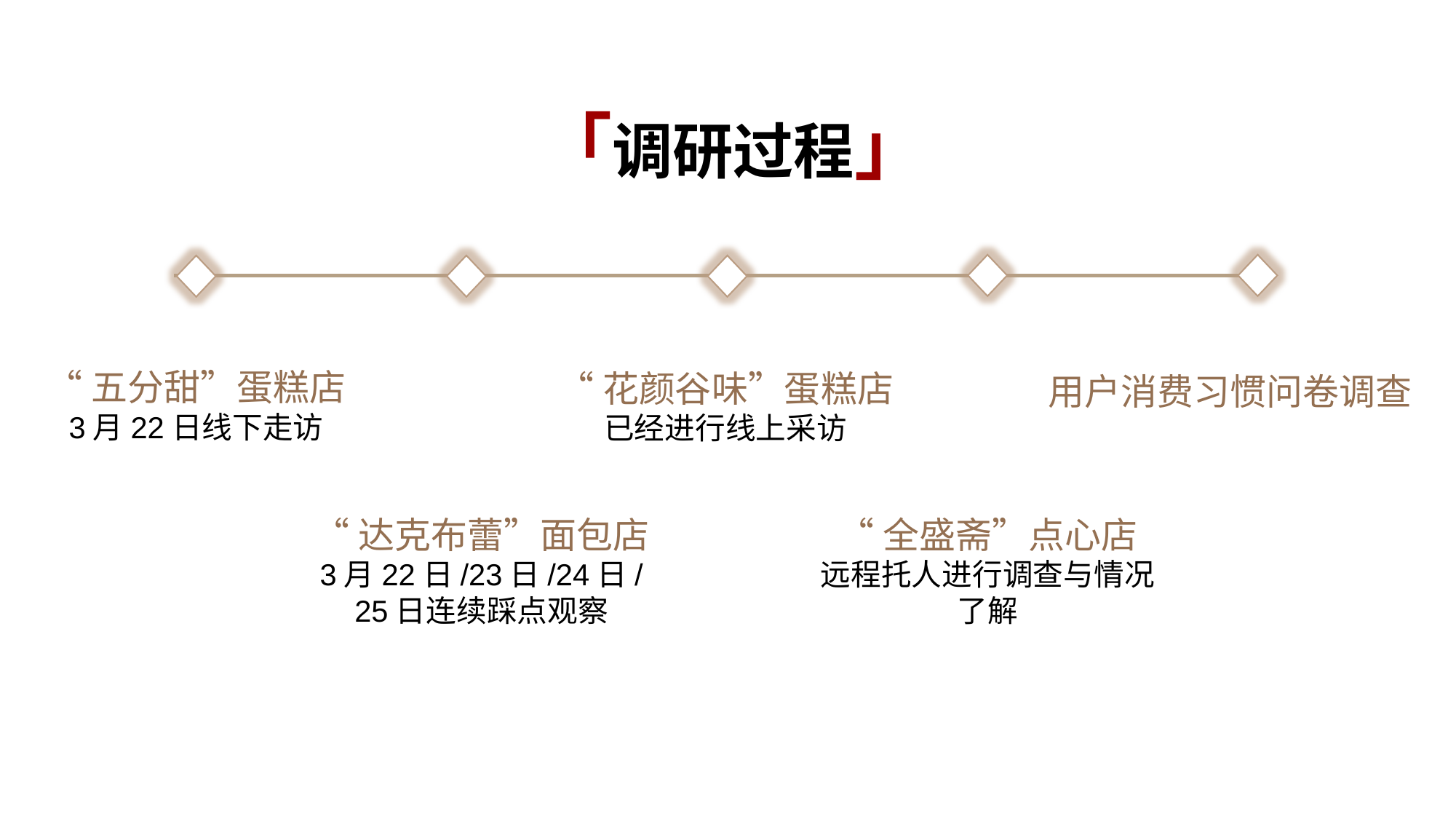

「调研过程」

“五分甜”蛋糕店
3月22日线下走访
“花颜谷味”蛋糕店已经进行线上采访
用户消费习惯问卷调查
“全盛斋”点心店
远程托人进行调查与情况了解
“达克布蕾”面包店
3月22日/23日/24日/25日连续踩点观察